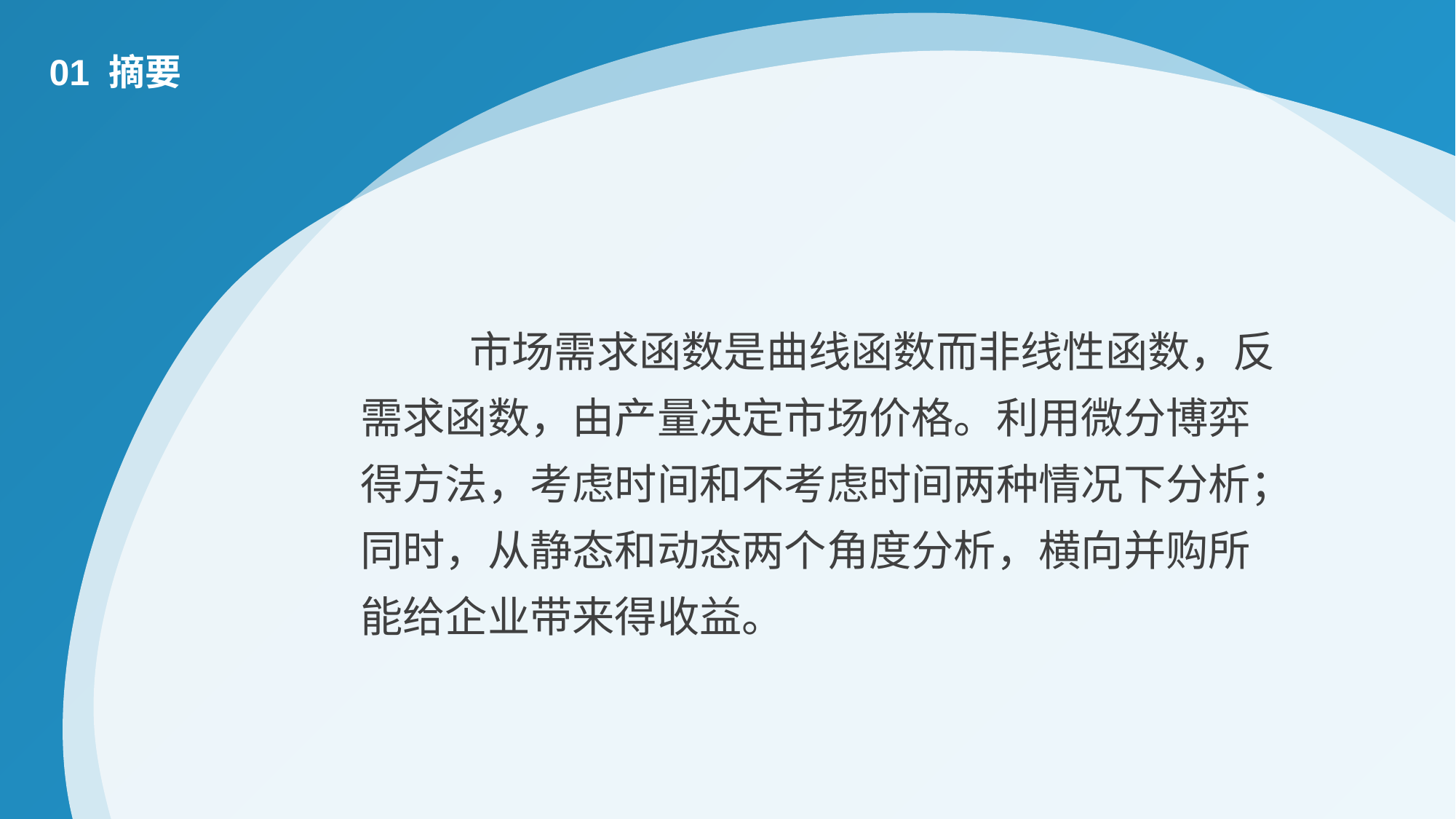

01 摘要
	市场需求函数是曲线函数而非线性函数，反需求函数，由产量决定市场价格。利用微分博弈得方法，考虑时间和不考虑时间两种情况下分析；同时，从静态和动态两个角度分析，横向并购所能给企业带来得收益。